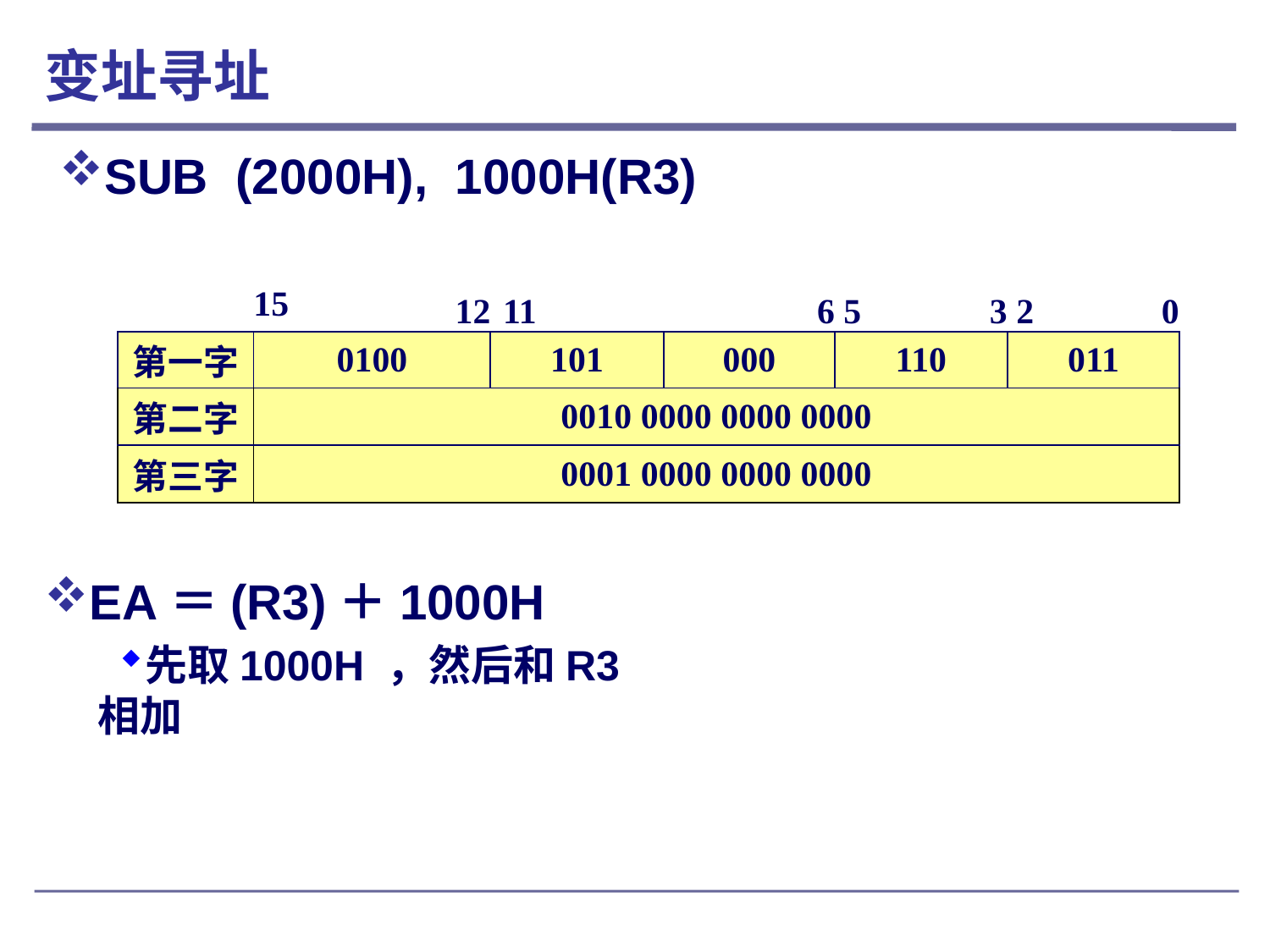

# 变址寻址
SUB  (2000H),  1000H(R3)
|  | 15 | 12 | 11 |  |  |  | 6 | 5 | 3 | 2 | 0 |
| --- | --- | --- | --- | --- | --- | --- | --- | --- | --- | --- | --- |
| 第一字 | 0100 |  | 101 |  |  | 000 |  | 110 |  | 011 |  |
| 第二字 | 0010 0000 0000 0000 |  |  |  |  |  |  |  |  |  |  |
| 第三字 | 0001 0000 0000 0000 |  |  |  |  |  |  |  |  |  |  |
EA＝(R3)＋1000H
先取1000H ，然后和R3相加
61